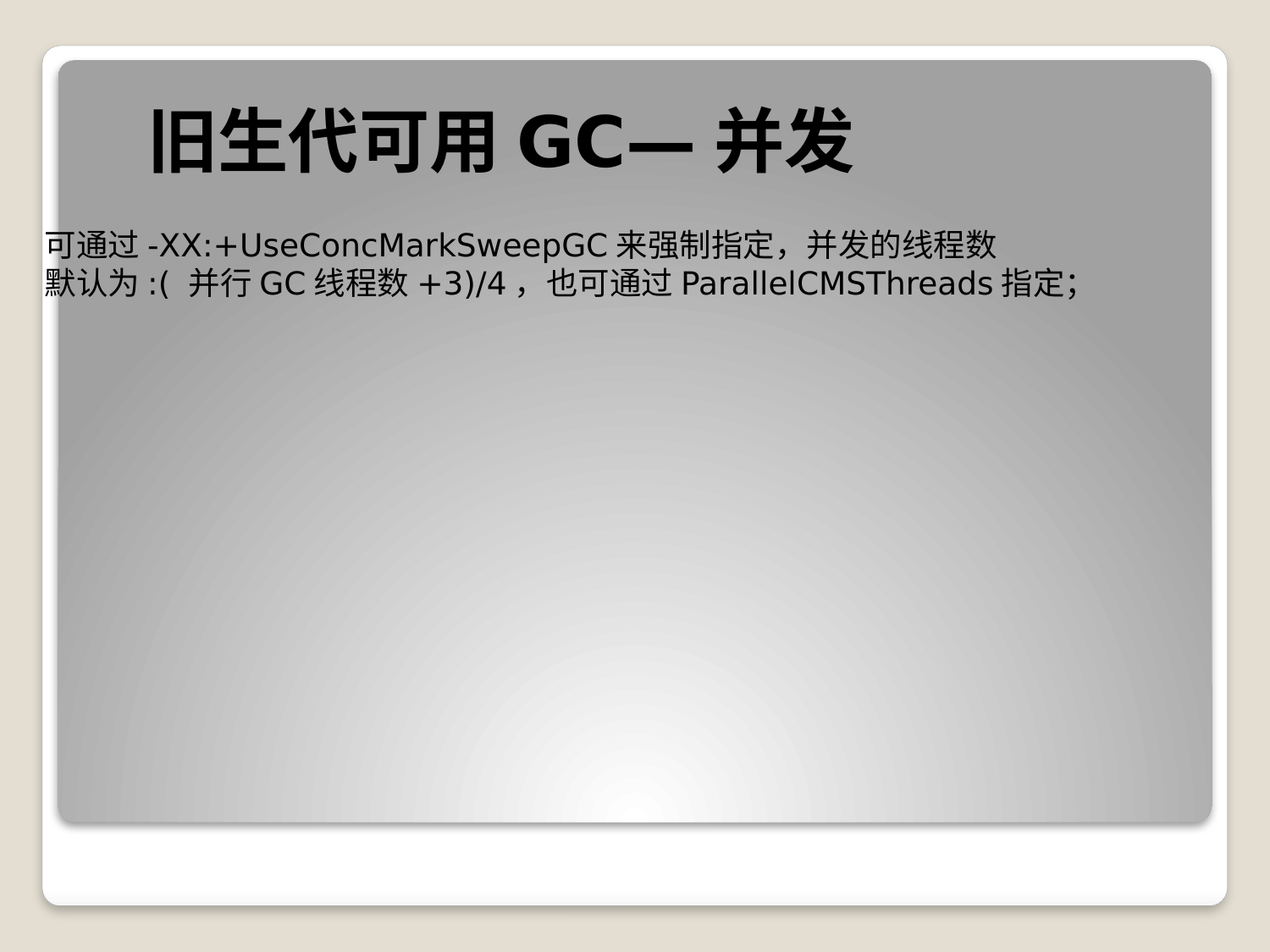

旧生代可用GC—并发
可通过-XX:+UseConcMarkSweepGC来强制指定，并发的线程数
默认为:( 并行GC线程数+3)/4，也可通过ParallelCMSThreads指定；